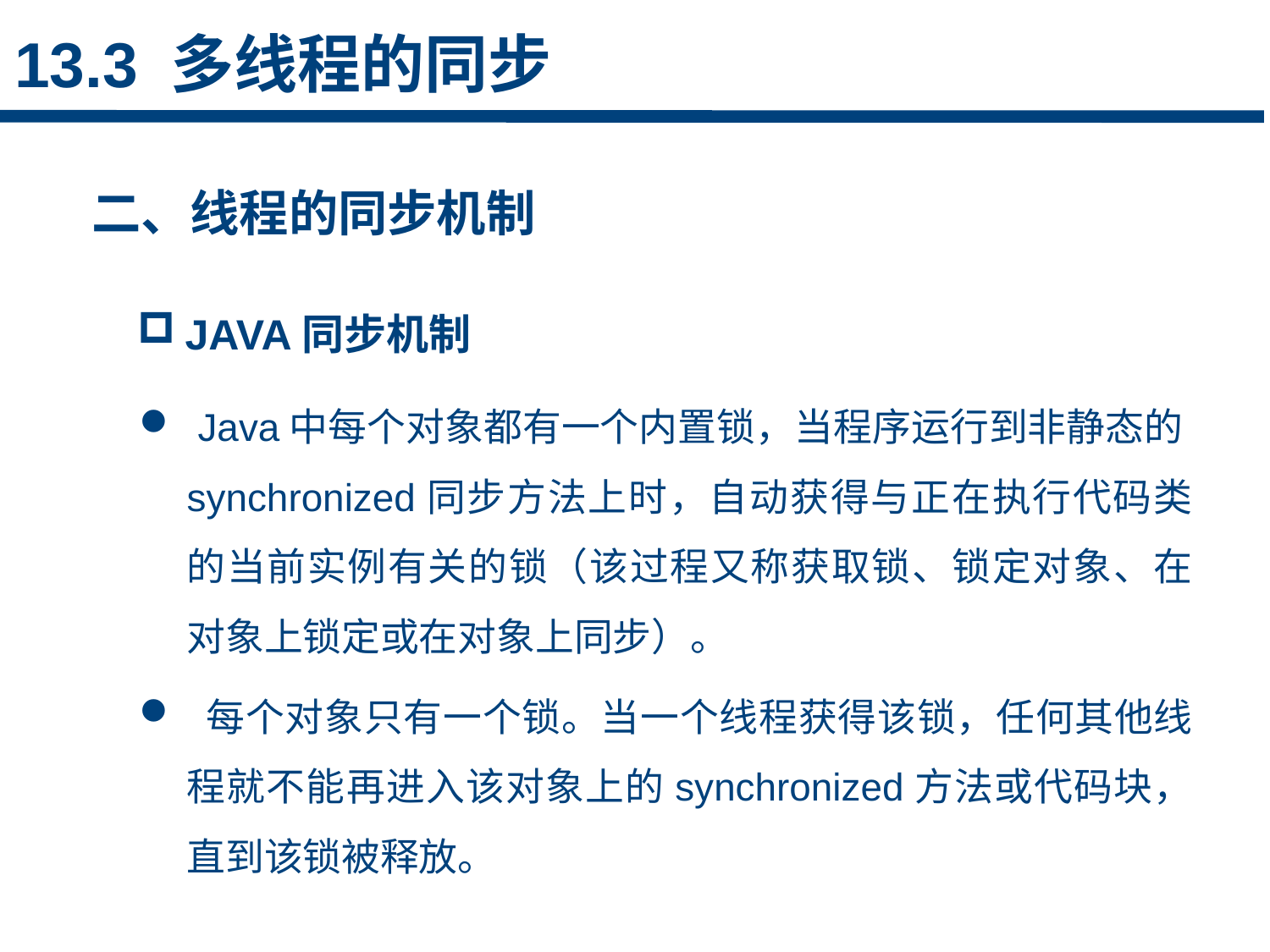

13.3 多线程的同步
二、线程的同步机制
点击添加文本
JAVA同步机制
 Java中每个对象都有一个内置锁，当程序运行到非静态的synchronized同步方法上时，自动获得与正在执行代码类的当前实例有关的锁（该过程又称获取锁、锁定对象、在对象上锁定或在对象上同步）。
 每个对象只有一个锁。当一个线程获得该锁，任何其他线程就不能再进入该对象上的synchronized方法或代码块，直到该锁被释放。
点击添加文本
点击添加文本
点击添加文本